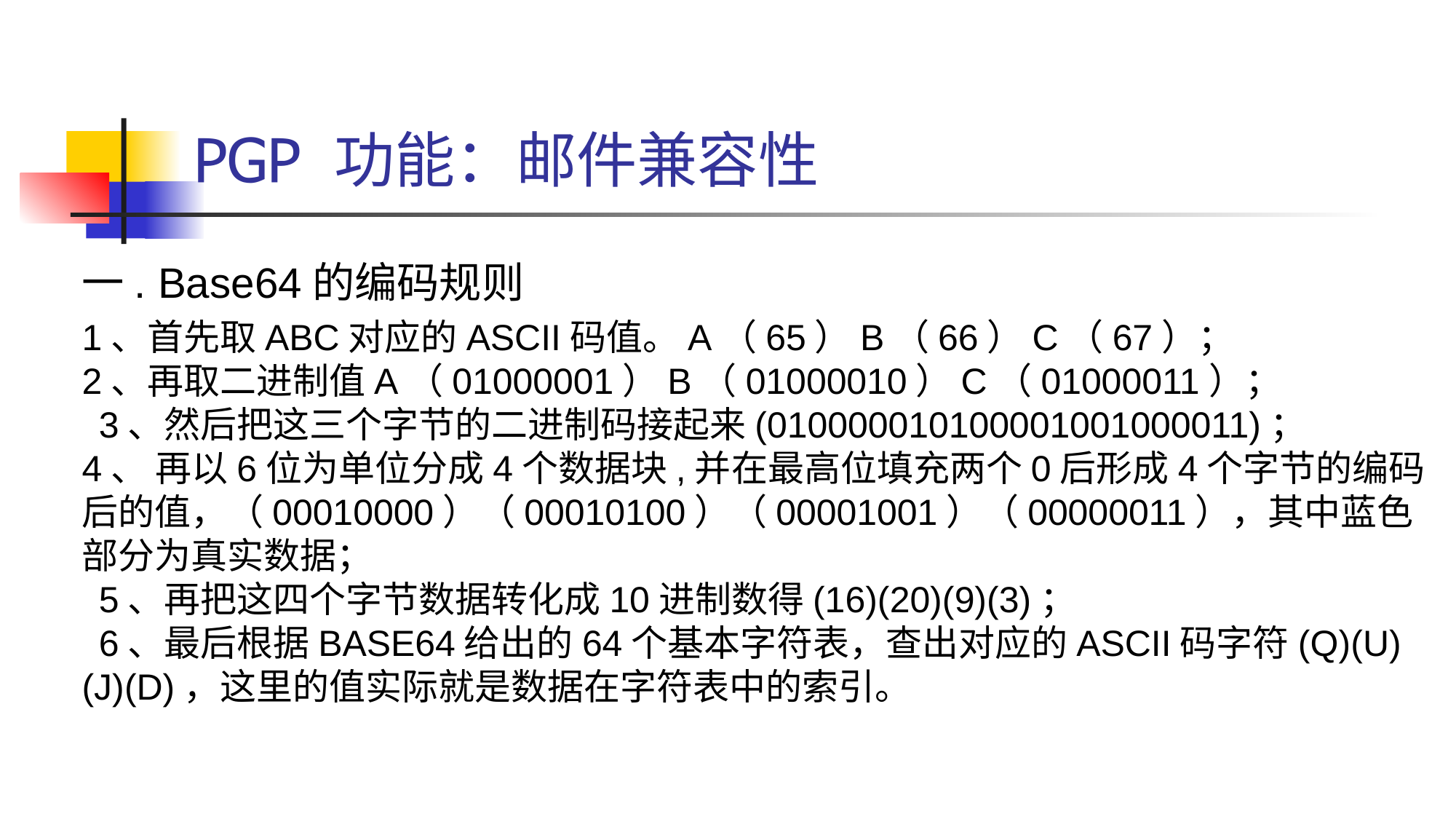

# PGP 功能：邮件兼容性
一. Base64的编码规则
1、首先取ABC对应的ASCII码值。A（65）B（66）C（67）；
2、再取二进制值A（01000001）B（01000010）C（01000011）；
 3、然后把这三个字节的二进制码接起来(010000010100001001000011)；
4、 再以6位为单位分成4个数据块,并在最高位填充两个0后形成4个字节的编码后的值，（00010000）（00010100）（00001001）（00000011），其中蓝色部分为真实数据；
 5、再把这四个字节数据转化成10进制数得(16)(20)(9)(3)；
 6、最后根据BASE64给出的64个基本字符表，查出对应的ASCII码字符(Q)(U)(J)(D)，这里的值实际就是数据在字符表中的索引。